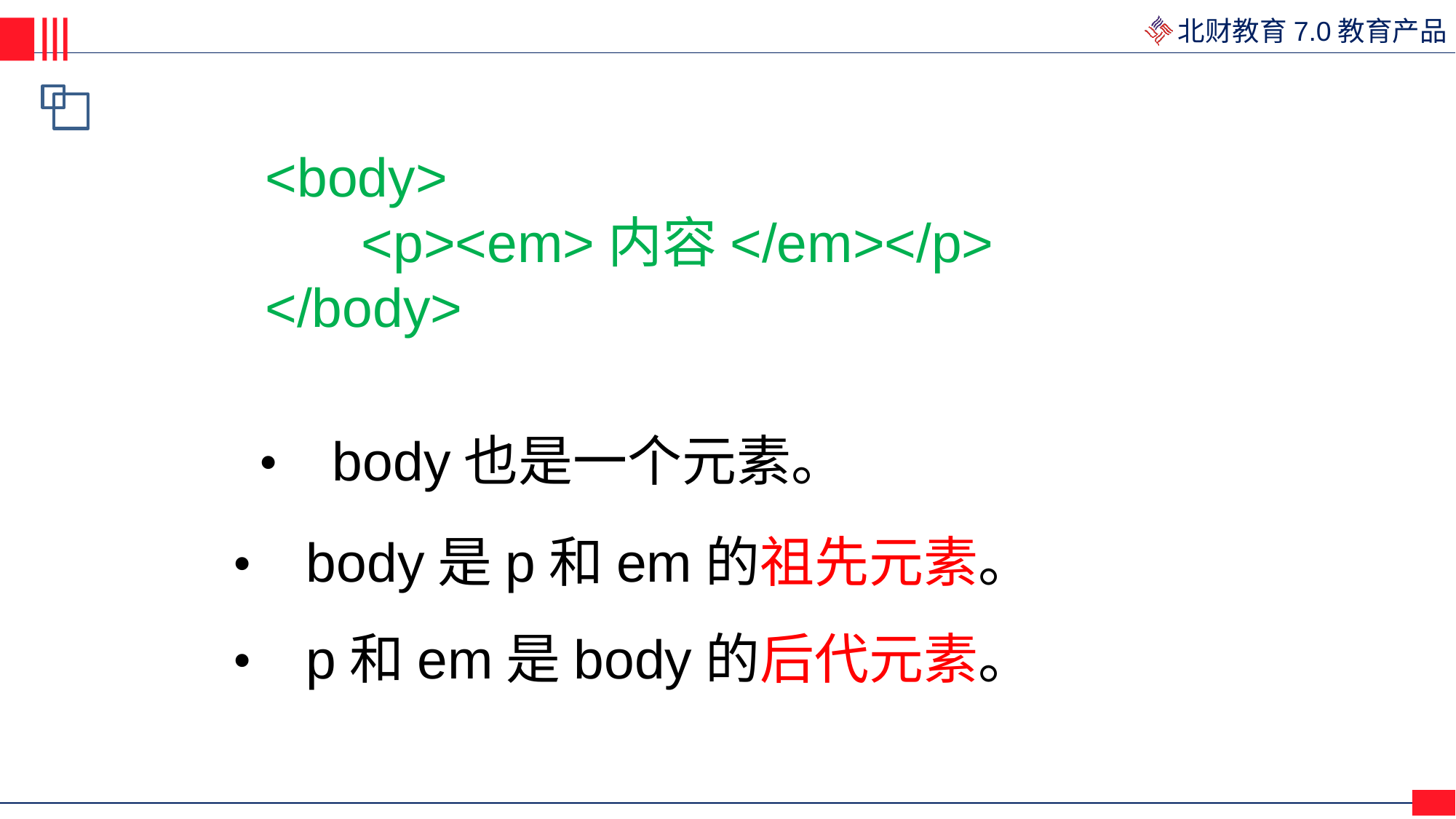

<body>
<p><em>内容</em></p>
</body>
•    body也是一个元素。
•    body是p和em的祖先元素。

•    p和em是body的后代元素。